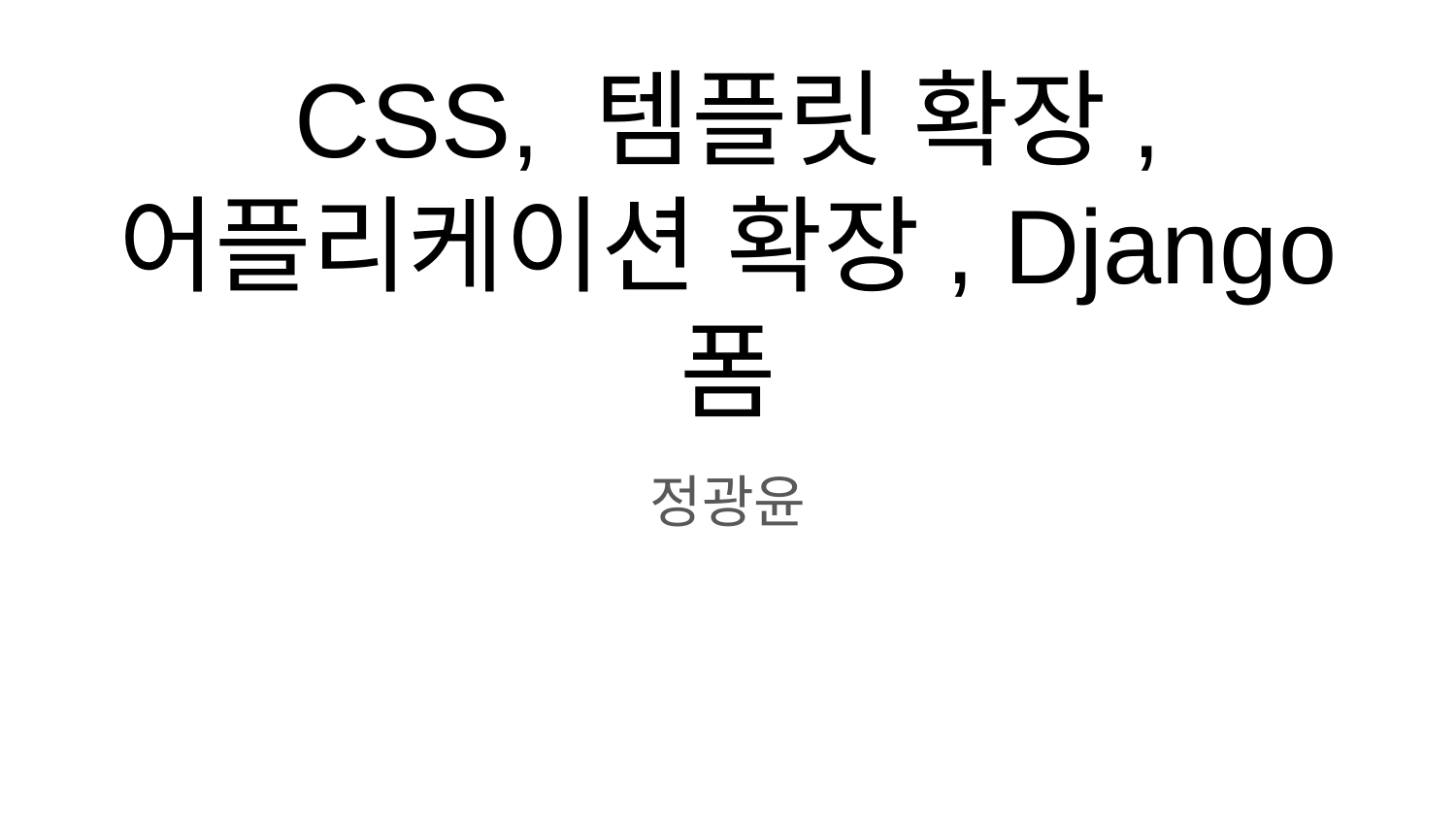

# CSS, 템플릿 확장, 어플리케이션 확장, Django 폼
정광윤